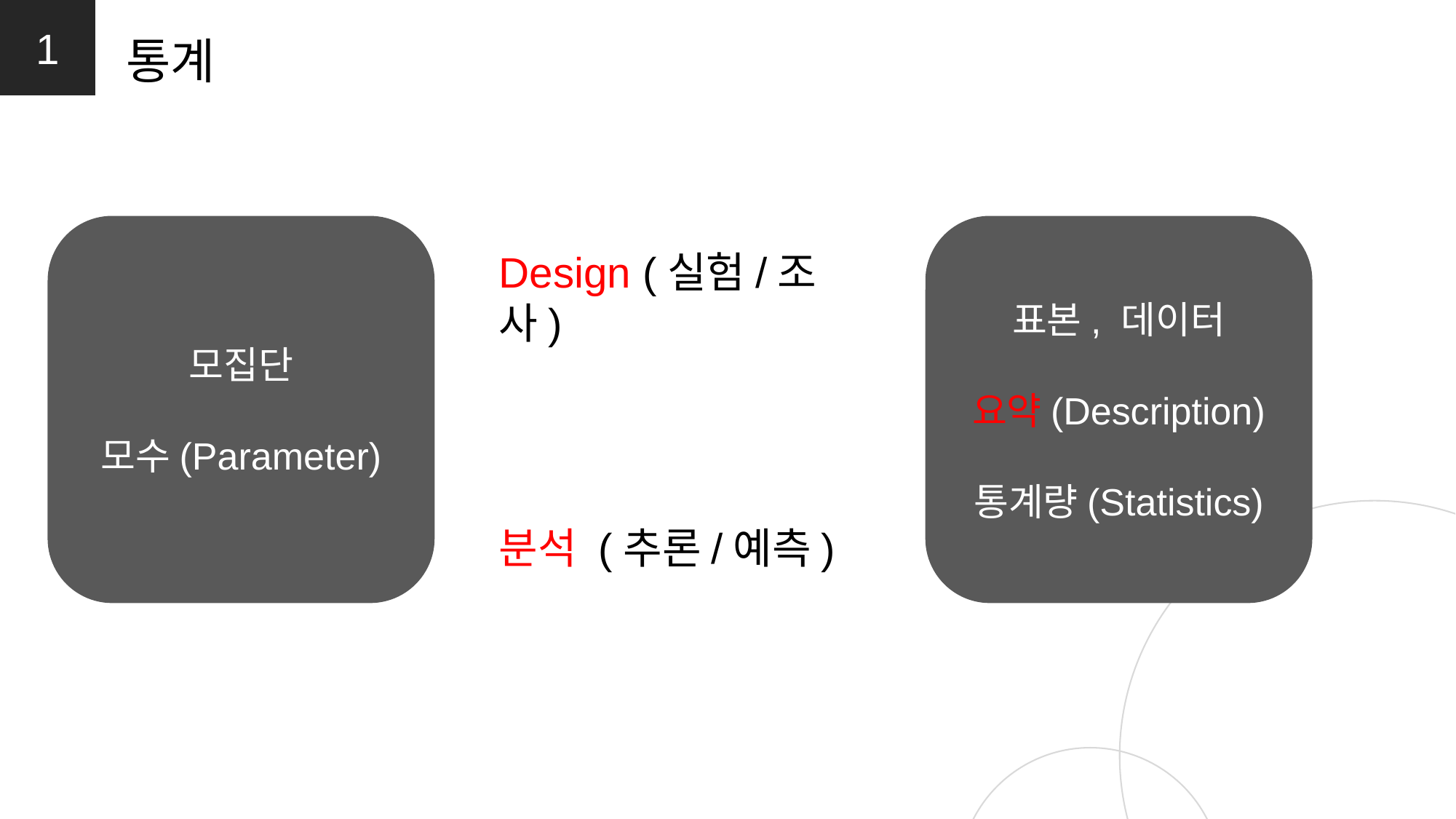

1
통계
모집단

모수(Parameter)
표본, 데이터

요약(Description)

통계량(Statistics)
Design (실험/조사)
분석 (추론/예측)